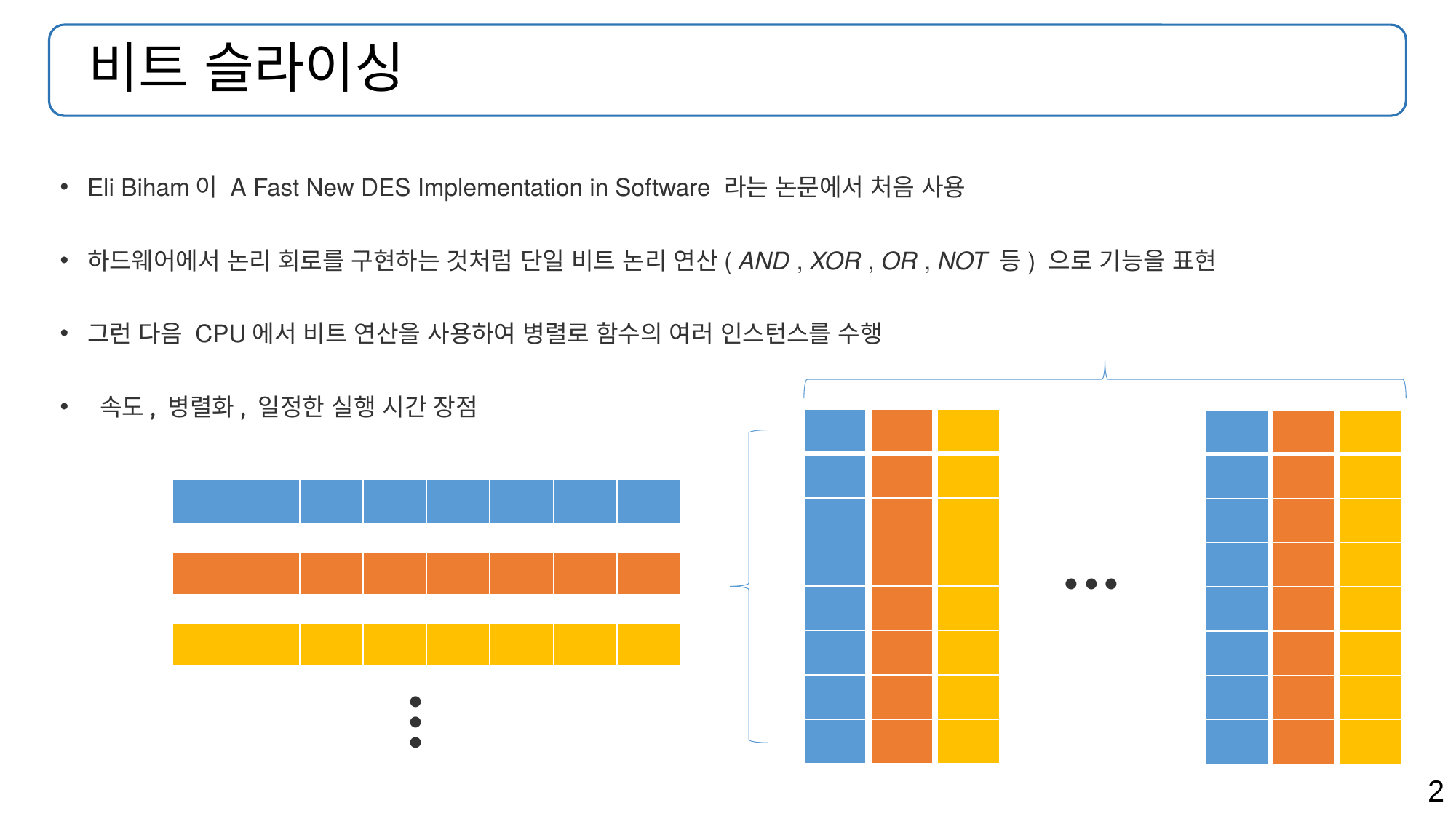

# 비트 슬라이싱

Eli Biham이 A Fast New DES Implementation in Software 라는 논문에서 처음 사용
하드웨어에서 논리 회로를 구현하는 것처럼 단일 비트 논리 연산( AND , XOR , OR , NOT 등) 으로 기능을 표현
그런 다음 CPU에서 비트 연산을 사용하여 병렬로 함수의 여러 인스턴스를 수행
 속도, 병렬화, 일정한 실행 시간 장점
|  |
| --- |
|  |
|  |
|  |
|  |
|  |
|  |
|  |
|  |
| --- |
|  |
|  |
|  |
|  |
|  |
|  |
|  |
|  |
| --- |
|  |
|  |
|  |
|  |
|  |
|  |
|  |
|  |
| --- |
|  |
|  |
|  |
|  |
|  |
|  |
|  |
|  |
| --- |
|  |
|  |
|  |
|  |
|  |
|  |
|  |
|  |
| --- |
|  |
|  |
|  |
|  |
|  |
|  |
|  |

|  |  |  |  |  |  |  |  |
| --- | --- | --- | --- | --- | --- | --- | --- |
···
|  |  |  |  |  |  |  |  |
| --- | --- | --- | --- | --- | --- | --- | --- |
|  |  |  |  |  |  |  |  |
| --- | --- | --- | --- | --- | --- | --- | --- |
···